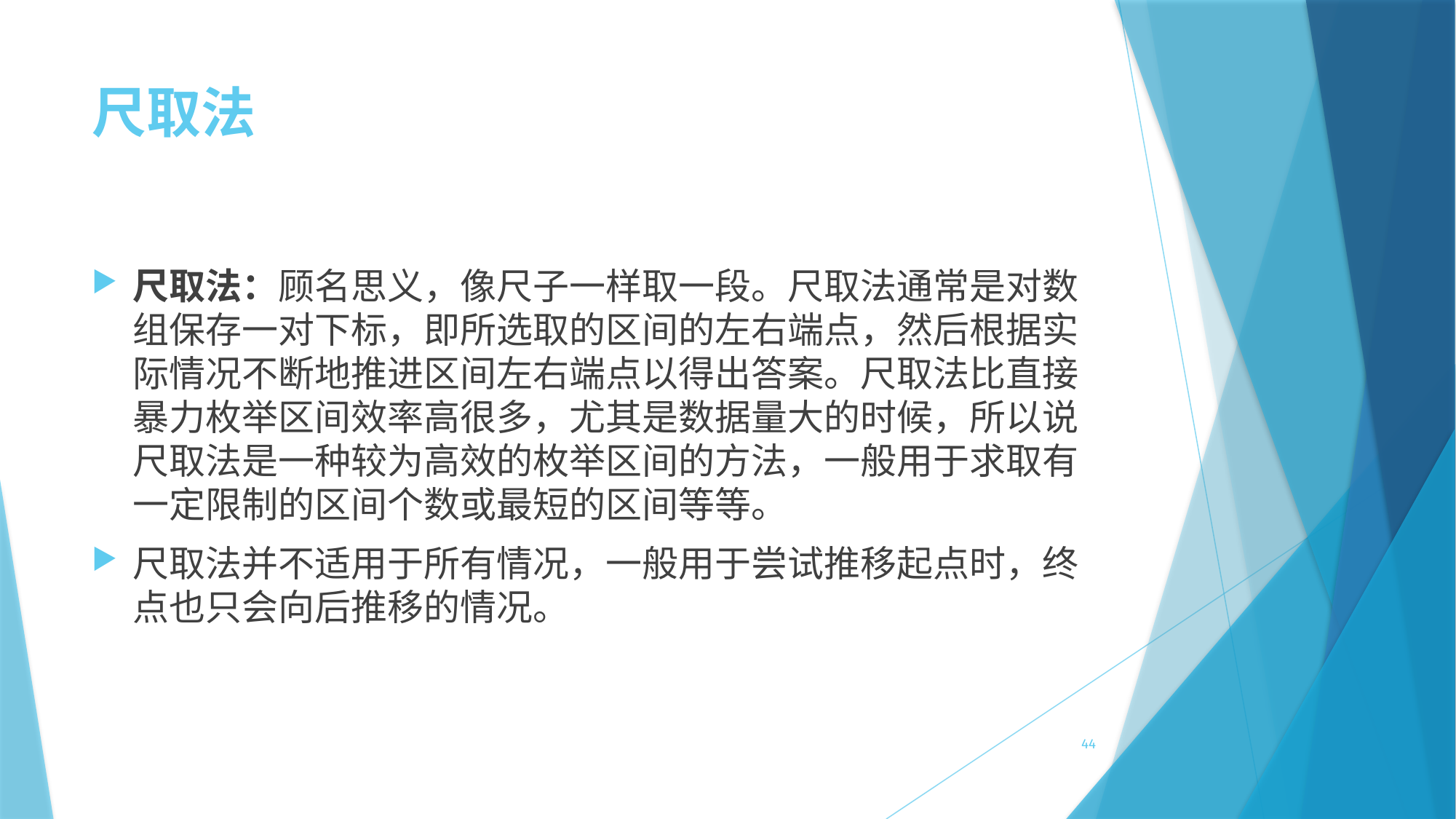

# 尺取法
尺取法：顾名思义，像尺子一样取一段。尺取法通常是对数组保存一对下标，即所选取的区间的左右端点，然后根据实际情况不断地推进区间左右端点以得出答案。尺取法比直接暴力枚举区间效率高很多，尤其是数据量大的时候，所以说尺取法是一种较为高效的枚举区间的方法，一般用于求取有一定限制的区间个数或最短的区间等等。
尺取法并不适用于所有情况，一般用于尝试推移起点时，终点也只会向后推移的情况。
44